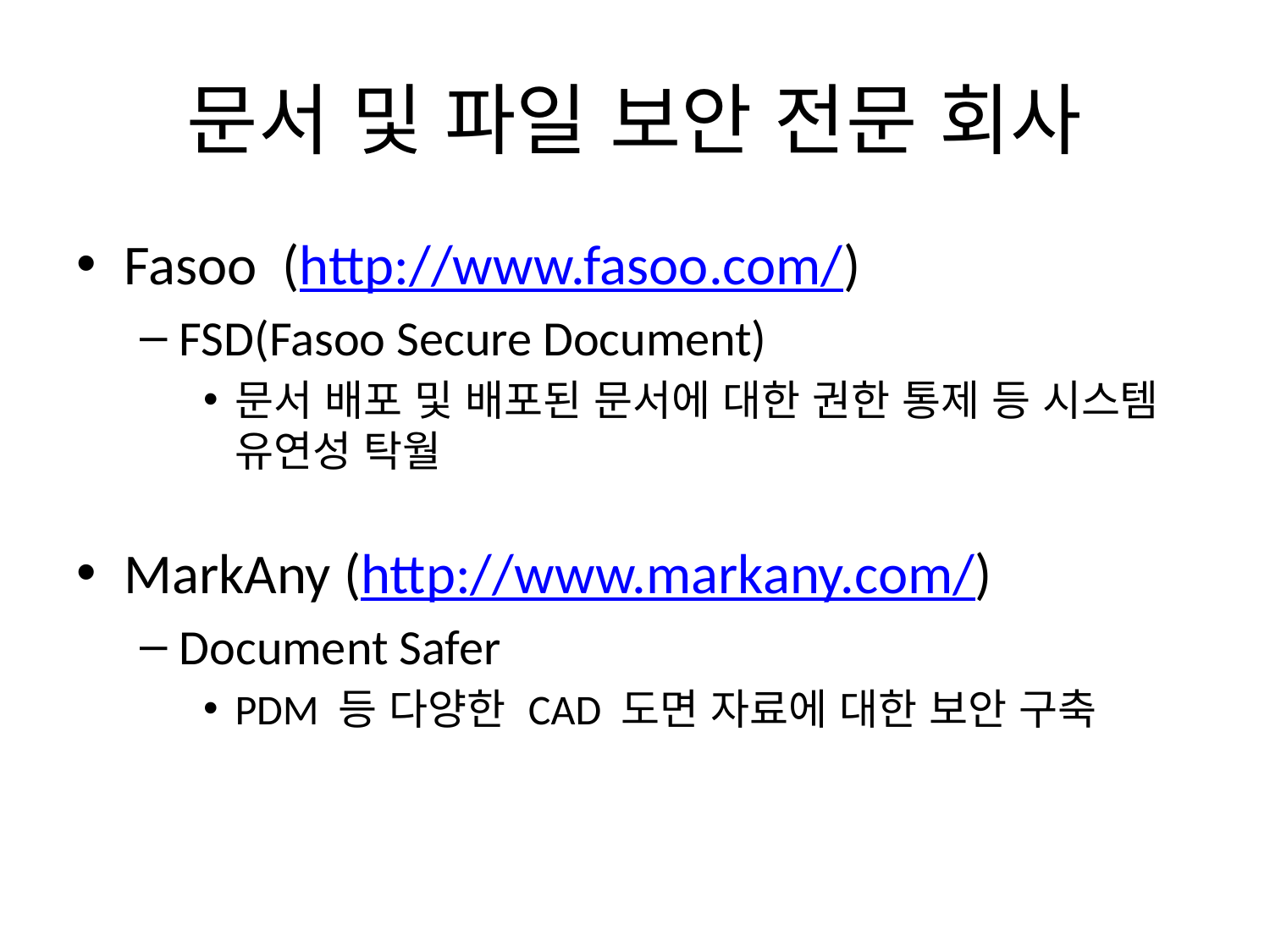

# 문서 및 파일 보안 전문 회사
Fasoo  (http://www.fasoo.com/)
FSD(Fasoo Secure Document)
문서 배포 및 배포된 문서에 대한 권한 통제 등 시스템 유연성 탁월
MarkAny (http://www.markany.com/)
Document Safer
PDM 등 다양한 CAD 도면 자료에 대한 보안 구축